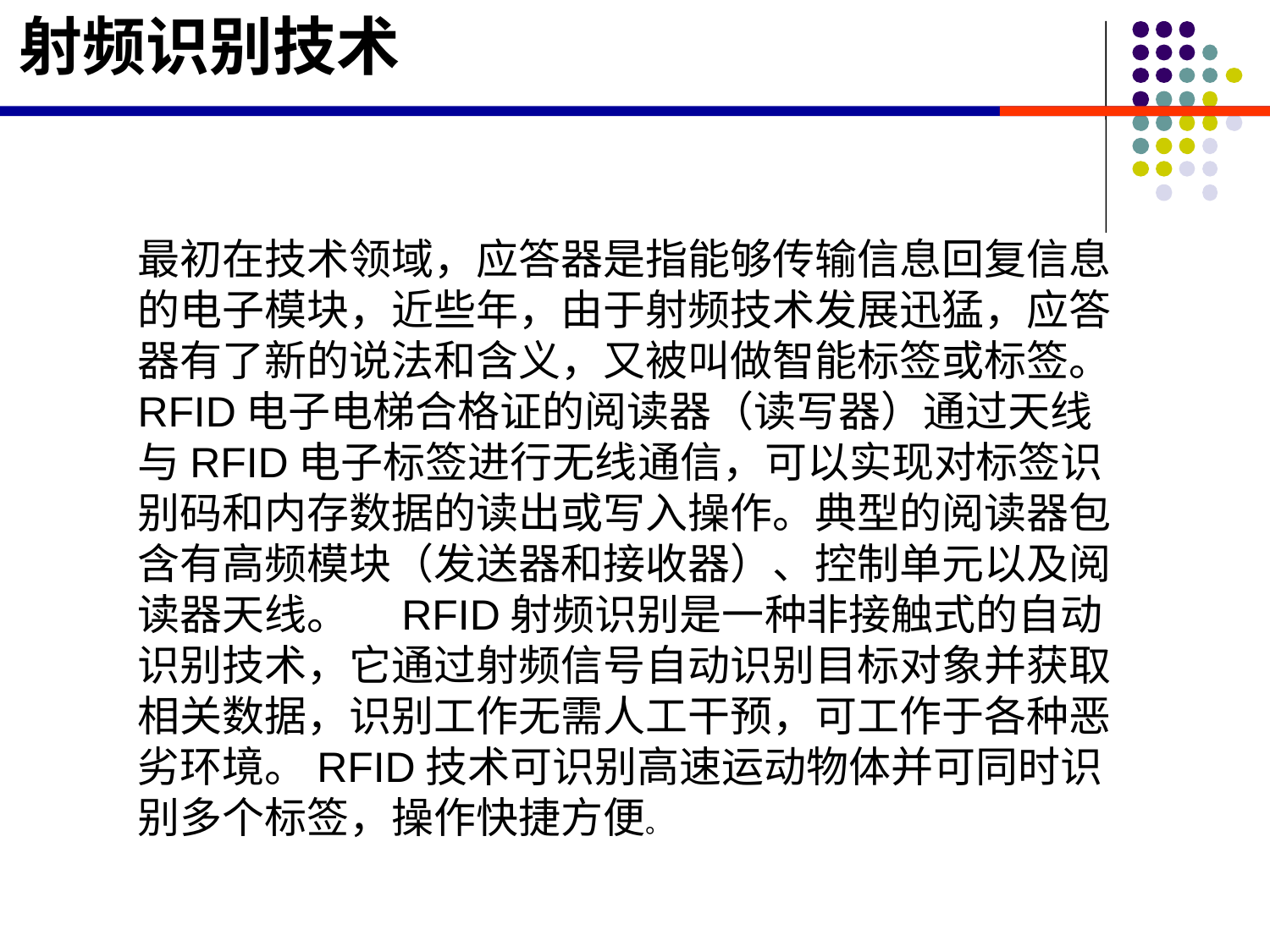

射频识别技术
最初在技术领域，应答器是指能够传输信息回复信息的电子模块，近些年，由于射频技术发展迅猛，应答器有了新的说法和含义，又被叫做智能标签或标签。RFID电子电梯合格证的阅读器（读写器）通过天线与RFID电子标签进行无线通信，可以实现对标签识别码和内存数据的读出或写入操作。典型的阅读器包含有高频模块（发送器和接收器）、控制单元以及阅读器天线。　RFID射频识别是一种非接触式的自动识别技术，它通过射频信号自动识别目标对象并获取相关数据，识别工作无需人工干预，可工作于各种恶劣环境。RFID技术可识别高速运动物体并可同时识别多个标签，操作快捷方便。